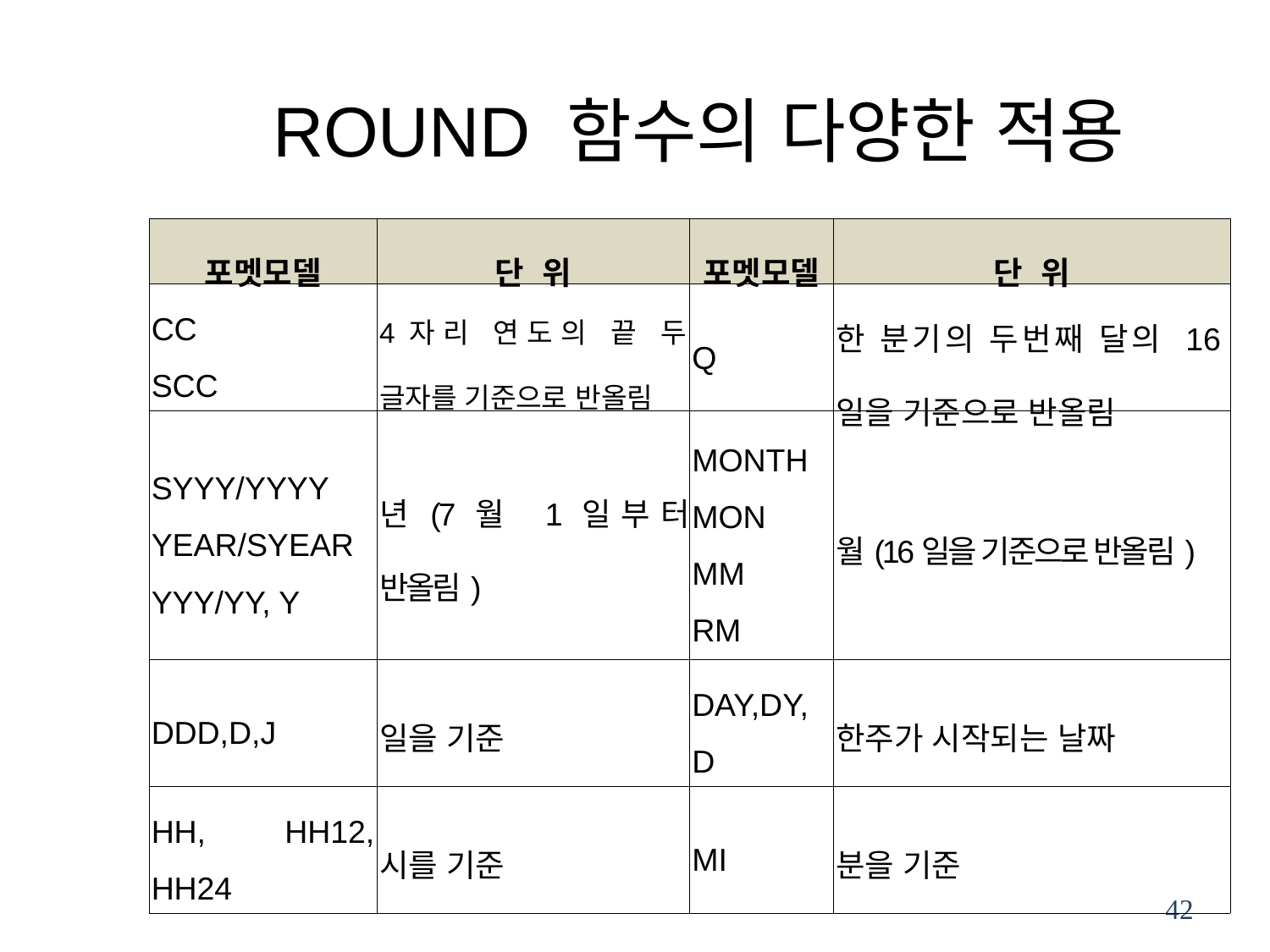

# ROUND 함수의 다양한 적용

| 포멧모델 | 단 위 | 포멧모델 | 단 위 |
| --- | --- | --- | --- |
| CC SCC | 4자리 연도의 끝 두 글자를 기준으로 반올림 | Q | 한 분기의 두번째 달의 16일을 기준으로 반올림 |
| SYYY/YYYY YEAR/SYEAR YYY/YY, Y | 년(7월 1일부터 반올림) | MONTH MON MM RM | 월(16일을 기준으로 반올림) |
| DDD,D,J | 일을 기준 | DAY,DY,D | 한주가 시작되는 날짜 |
| HH, HH12, HH24 | 시를 기준 | MI | 분을 기준 |
42